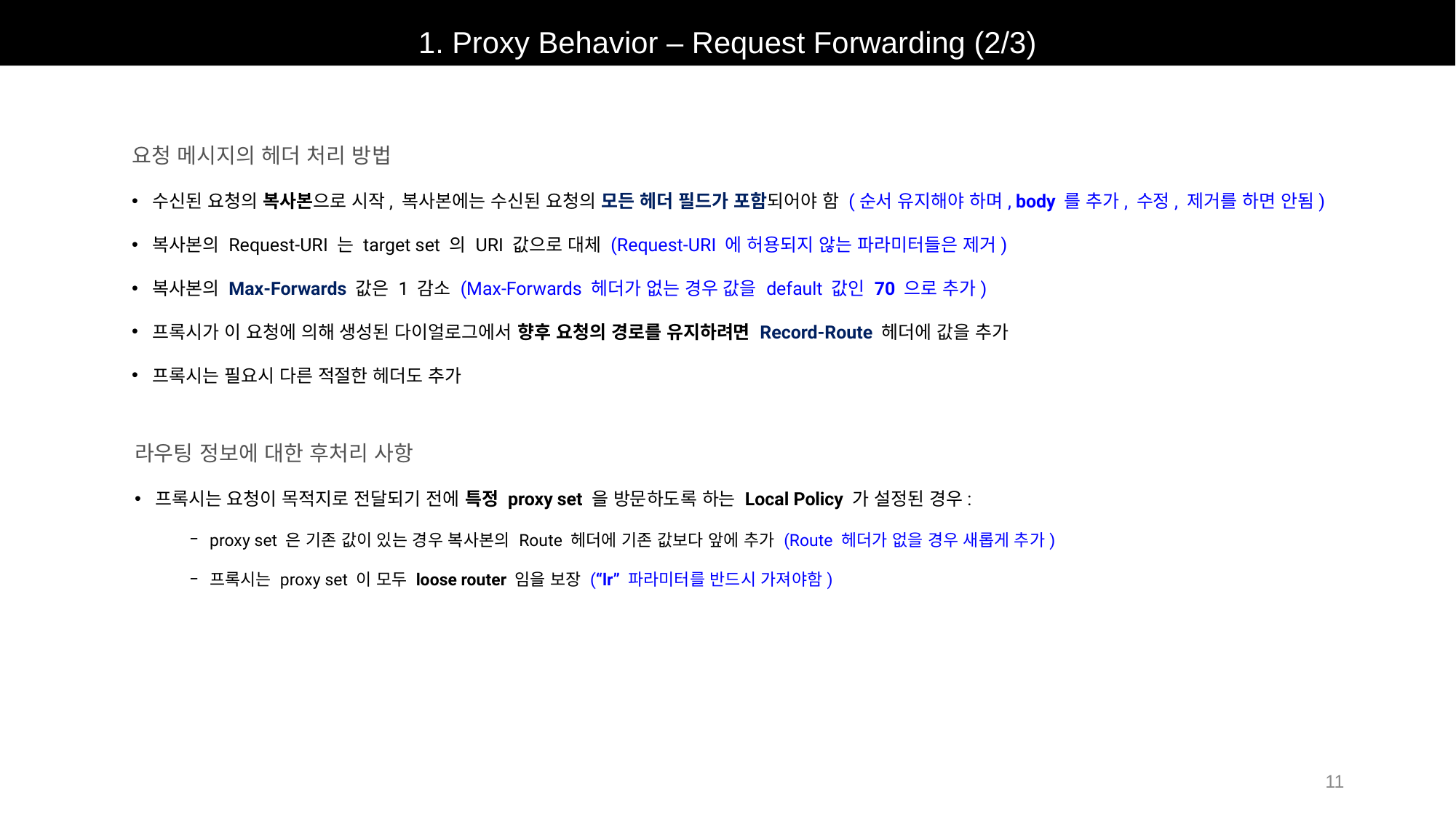

# 1. Proxy Behavior – Request Forwarding (2/3)
요청 메시지의 헤더 처리 방법
수신된 요청의 복사본으로 시작, 복사본에는 수신된 요청의 모든 헤더 필드가 포함되어야 함 (순서 유지해야 하며, body 를 추가, 수정, 제거를 하면 안됨)
복사본의 Request-URI 는 target set 의 URI 값으로 대체 (Request-URI 에 허용되지 않는 파라미터들은 제거)
복사본의 Max-Forwards 값은 1 감소 (Max-Forwards 헤더가 없는 경우 값을 default 값인 70 으로 추가)
프록시가 이 요청에 의해 생성된 다이얼로그에서 향후 요청의 경로를 유지하려면 Record-Route 헤더에 값을 추가
프록시는 필요시 다른 적절한 헤더도 추가
라우팅 정보에 대한 후처리 사항
프록시는 요청이 목적지로 전달되기 전에 특정 proxy set 을 방문하도록 하는 Local Policy 가 설정된 경우:
proxy set 은 기존 값이 있는 경우 복사본의 Route 헤더에 기존 값보다 앞에 추가 (Route 헤더가 없을 경우 새롭게 추가)
프록시는 proxy set 이 모두 loose router 임을 보장 (“lr” 파라미터를 반드시 가져야함)
11